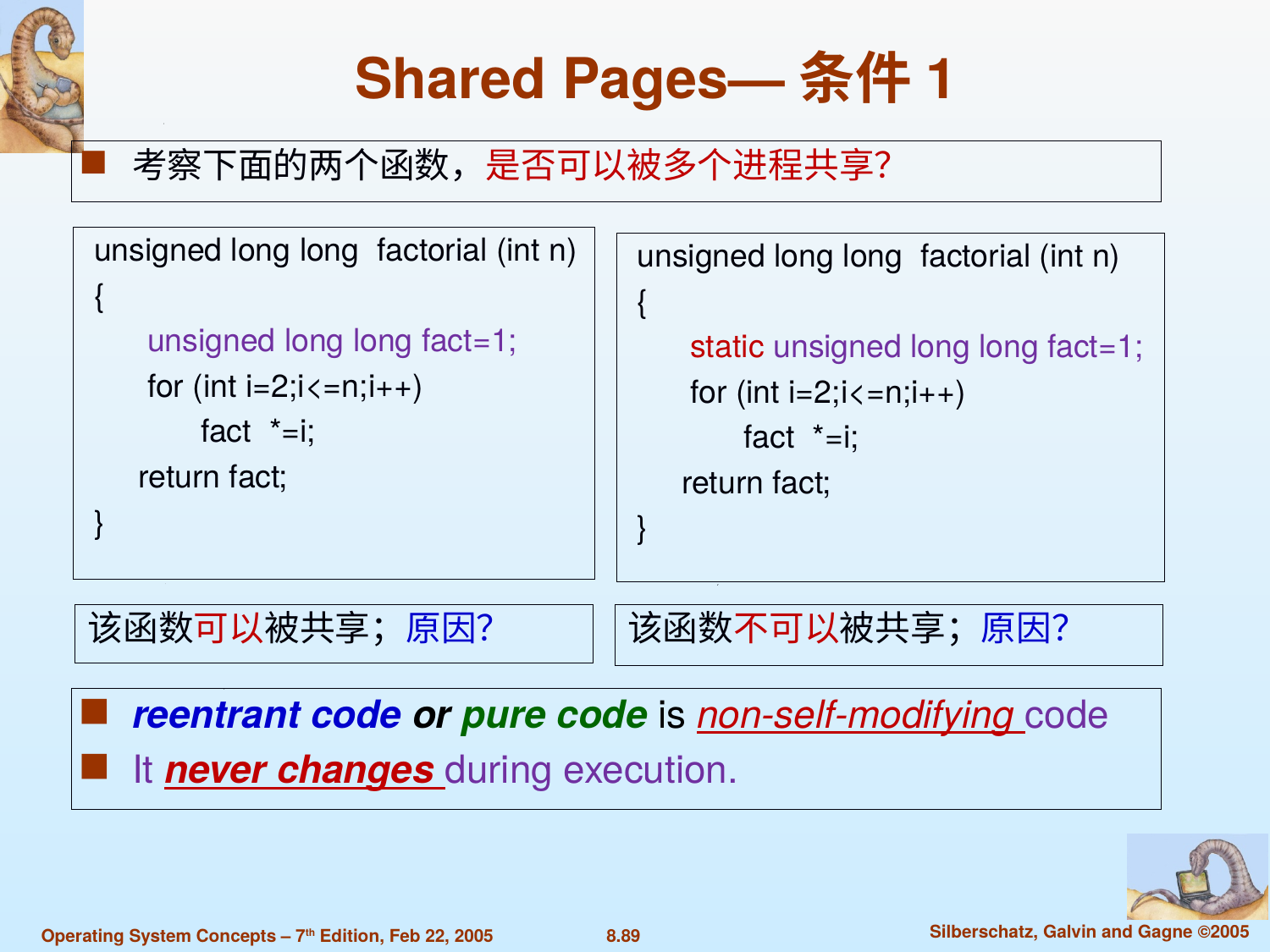

Shared Pages—条件1
考察下面的两个函数，是否可以被多个进程共享？
unsigned long long  factorial (int n)
{
      unsigned long long fact=1;
      for (int i=2;i<=n;i++)
            fact  *=i;
     return fact;
}
unsigned long long  factorial (int n)
{
      static unsigned long long fact=1;
      for (int i=2;i<=n;i++)
            fact  *=i;
     return fact;
}
该函数可以被共享；原因？
该函数不可以被共享；原因？
reentrant code or pure code is non-self-modifying code
It never changes during execution.